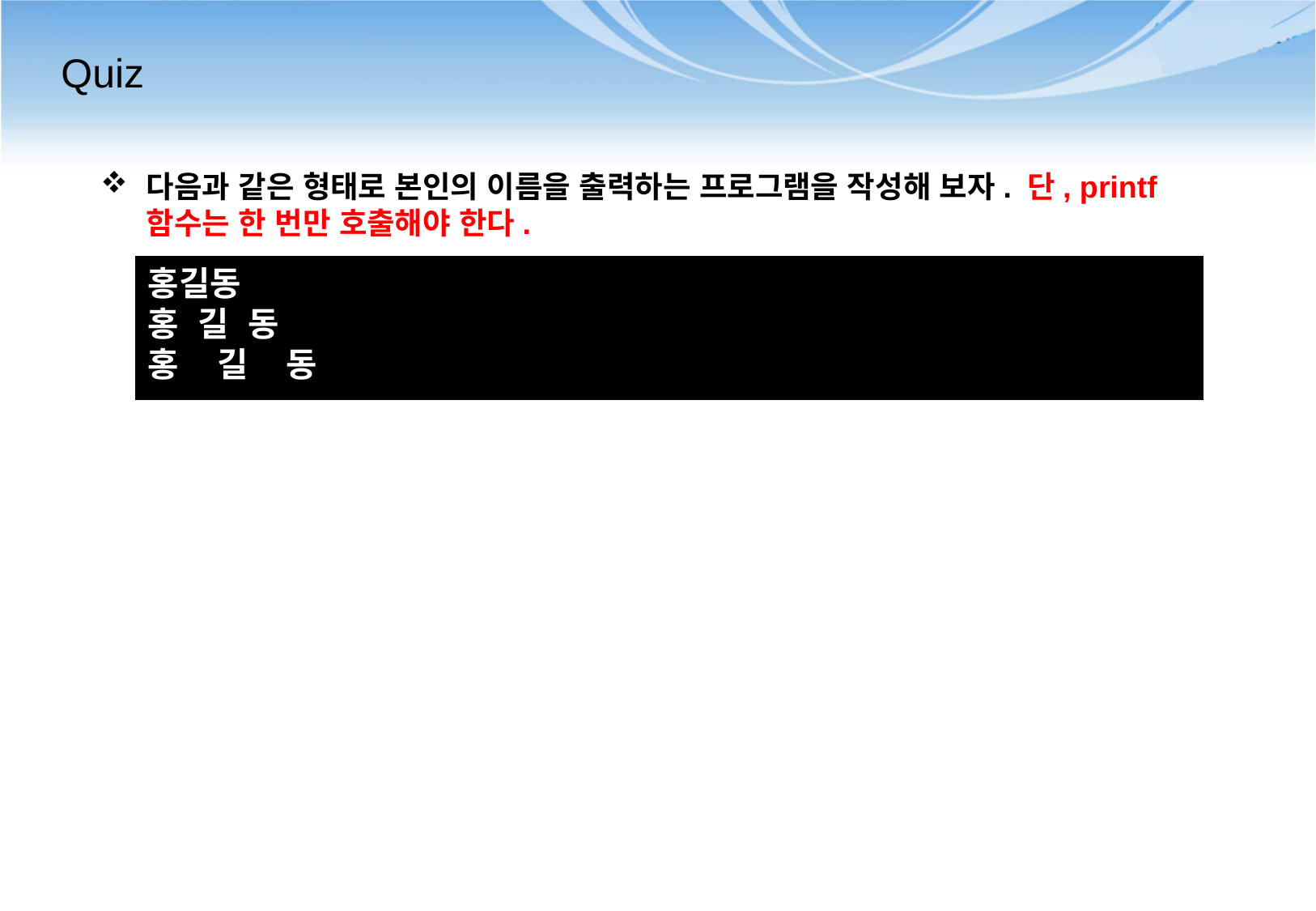

# Quiz
다음과 같은 형태로 본인의 이름을 출력하는 프로그램을 작성해 보자. 단, printf함수는 한 번만 호출해야 한다.
홍길동
홍  길  동
홍    길    동